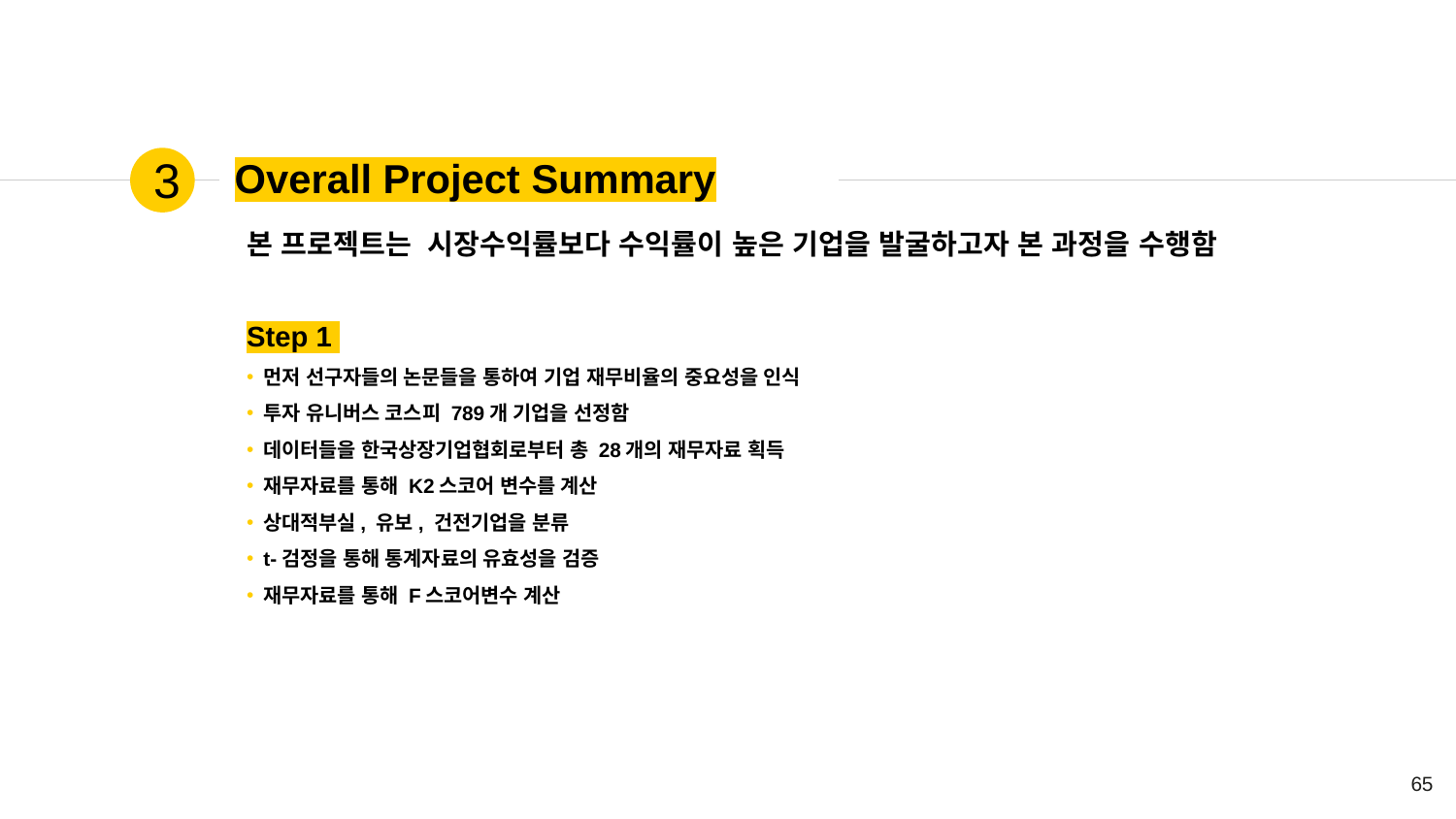

3
# Overall Project Summary
본 프로젝트는  시장수익률보다 수익률이 높은 기업을 발굴하고자 본 과정을 수행함

Step 1
먼저 선구자들의 논문들을 통하여 기업 재무비율의 중요성을 인식
투자 유니버스 코스피 789개 기업을 선정함
데이터들을 한국상장기업협회로부터 총 28개의 재무자료 획득
재무자료를 통해 K2스코어 변수를 계산
상대적부실, 유보, 건전기업을 분류
t-검정을 통해 통계자료의 유효성을 검증
재무자료를 통해 F스코어변수 계산

65